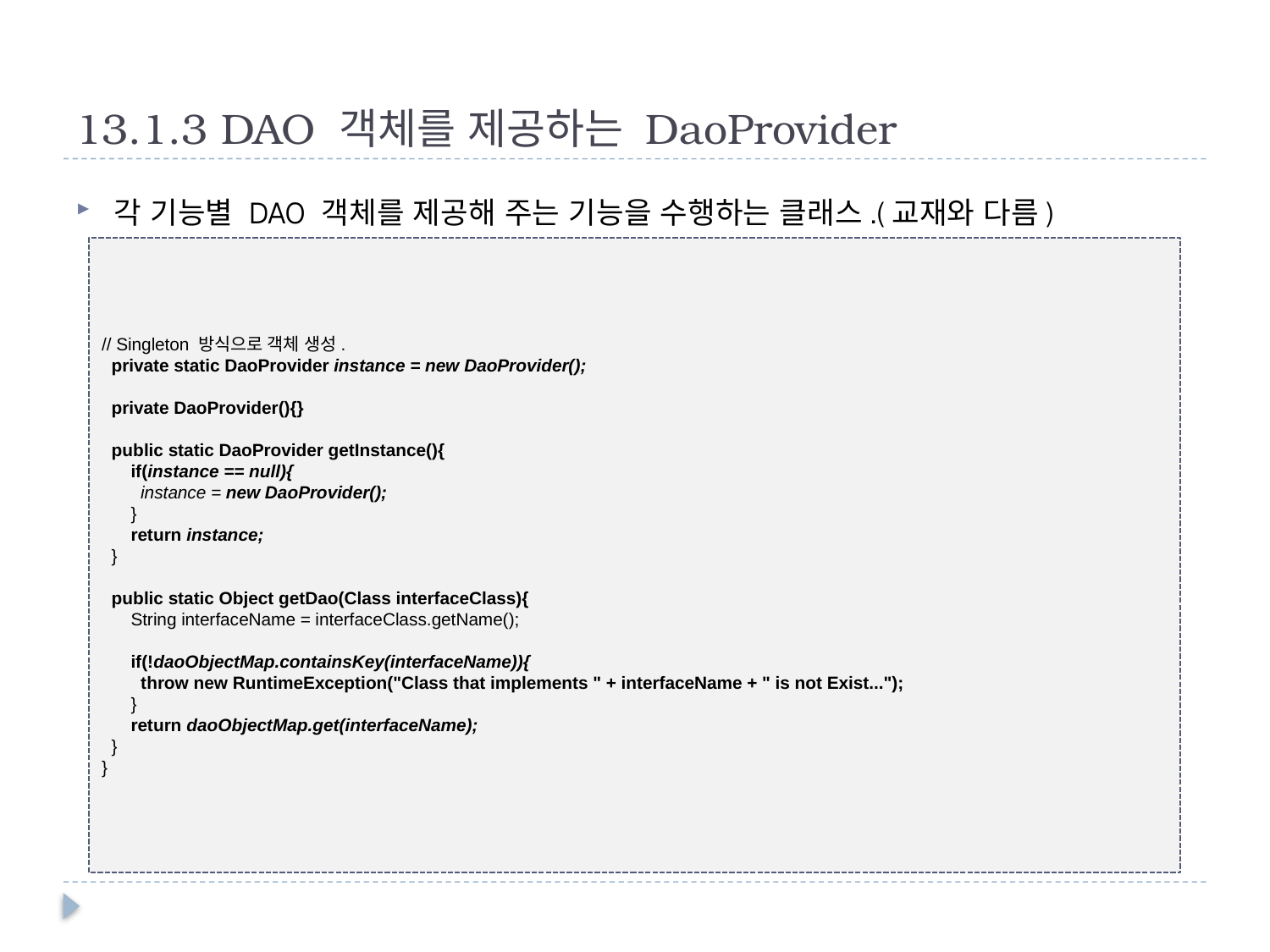

# 13.1.3 DAO 객체를 제공하는 DaoProvider
각 기능별 DAO 객체를 제공해 주는 기능을 수행하는 클래스.(교재와 다름)

// Singleton 방식으로 객체 생성.
  private static DaoProvider instance = new DaoProvider();

  private DaoProvider(){}

  public static DaoProvider getInstance(){
      if(instance == null){
        instance = new DaoProvider();
      }
      return instance;
  }

  public static Object getDao(Class interfaceClass){
      String interfaceName = interfaceClass.getName();

      if(!daoObjectMap.containsKey(interfaceName)){
        throw new RuntimeException("Class that implements " + interfaceName + " is not Exist...");
      }
      return daoObjectMap.get(interfaceName);
  }
}